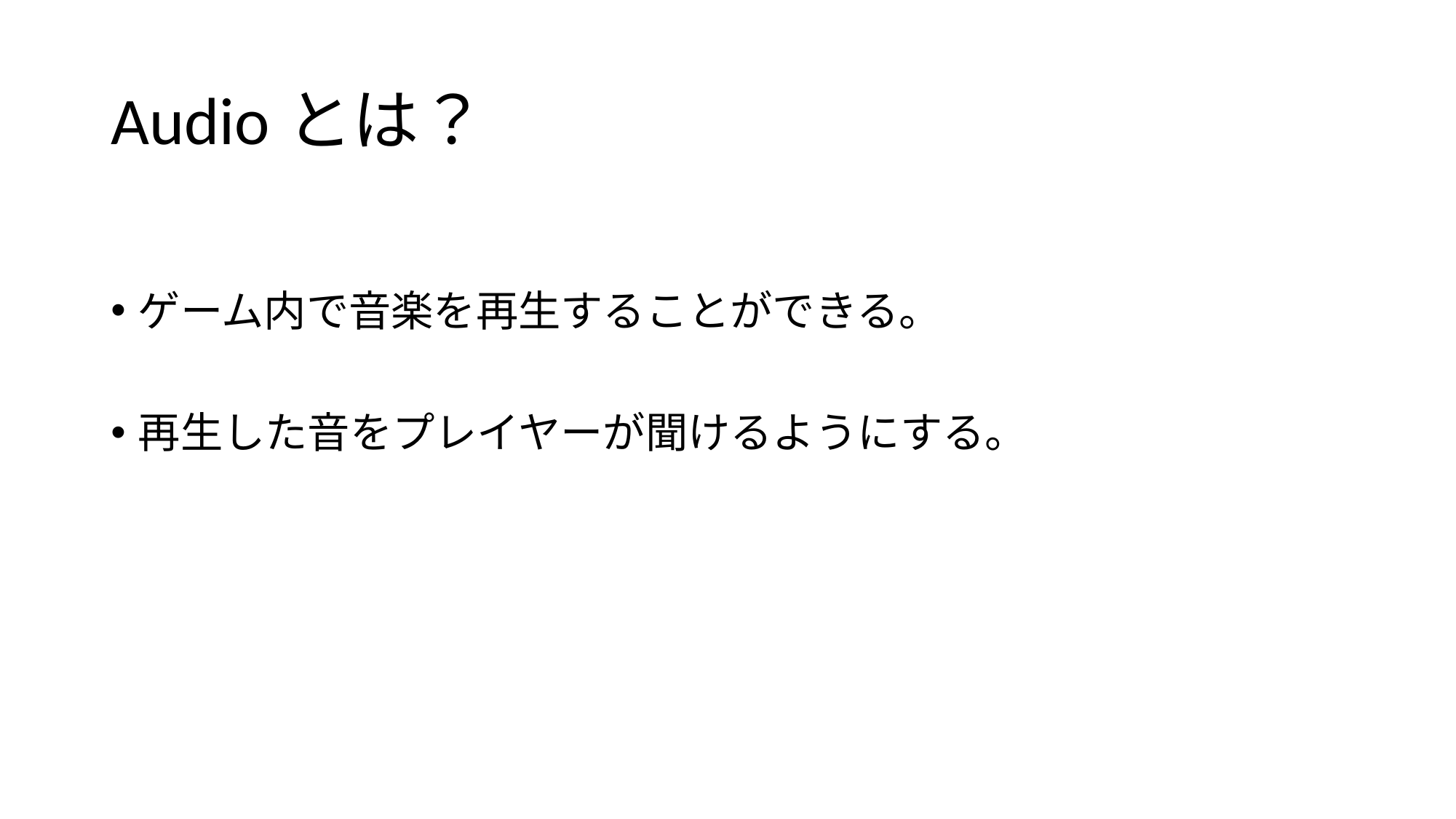

# Audioとは？

ゲーム内で音楽を再生することができる。

再生した音をプレイヤーが聞けるようにする。